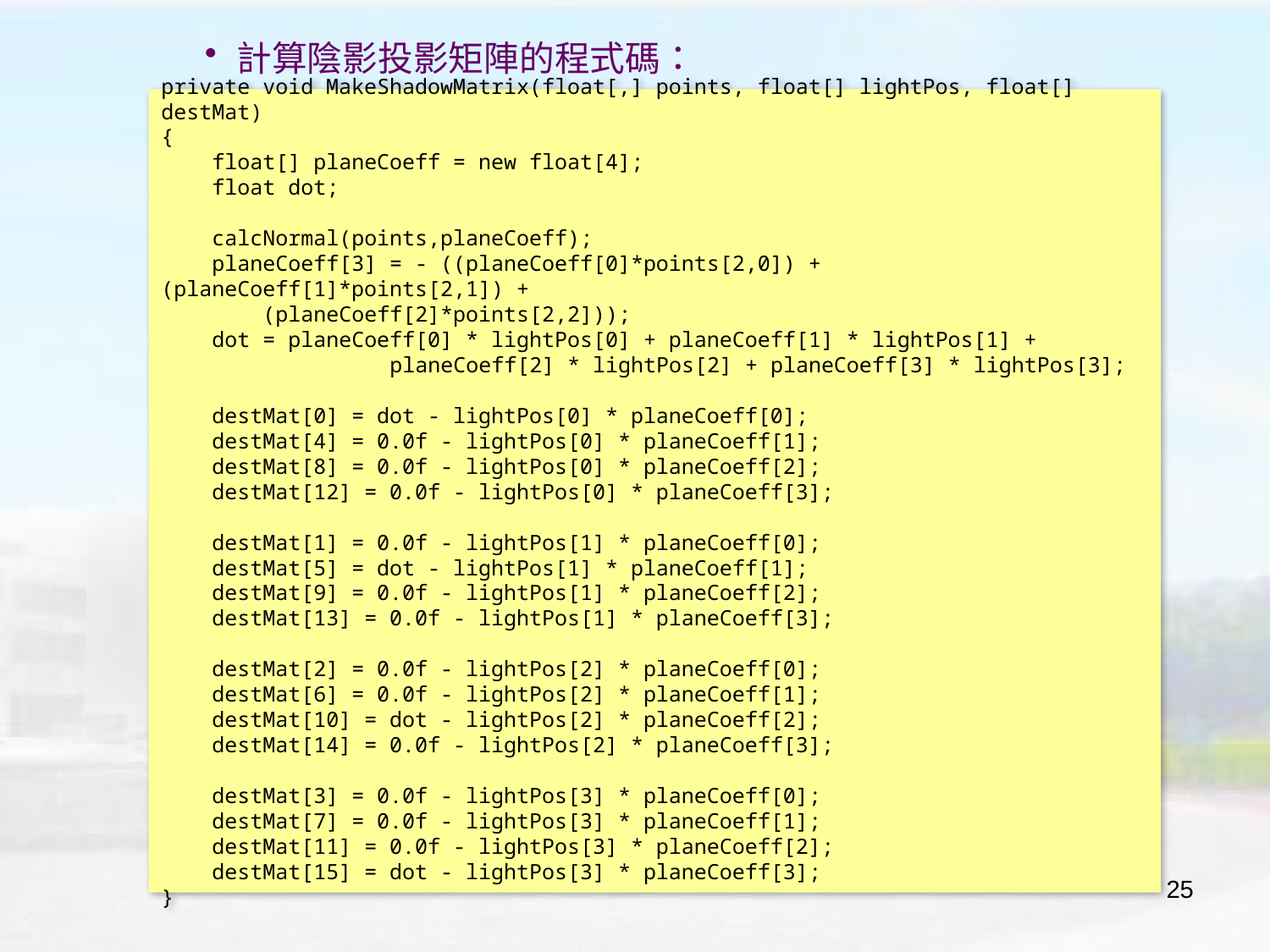

計算陰影投影矩陣的程式碼：
private void MakeShadowMatrix(float[,] points, float[] lightPos, float[] destMat)
{
    float[] planeCoeff = new float[4];
    float dot;

    calcNormal(points,planeCoeff);
    planeCoeff[3] = - ((planeCoeff[0]*points[2,0]) + (planeCoeff[1]*points[2,1]) +
        (planeCoeff[2]*points[2,2]));
    dot = planeCoeff[0] * lightPos[0] + planeCoeff[1] * lightPos[1] +
	        planeCoeff[2] * lightPos[2] + planeCoeff[3] * lightPos[3];

    destMat[0] = dot - lightPos[0] * planeCoeff[0];
    destMat[4] = 0.0f - lightPos[0] * planeCoeff[1];
    destMat[8] = 0.0f - lightPos[0] * planeCoeff[2];
    destMat[12] = 0.0f - lightPos[0] * planeCoeff[3];

    destMat[1] = 0.0f - lightPos[1] * planeCoeff[0];
    destMat[5] = dot - lightPos[1] * planeCoeff[1];
    destMat[9] = 0.0f - lightPos[1] * planeCoeff[2];
    destMat[13] = 0.0f - lightPos[1] * planeCoeff[3];

    destMat[2] = 0.0f - lightPos[2] * planeCoeff[0];
    destMat[6] = 0.0f - lightPos[2] * planeCoeff[1];
    destMat[10] = dot - lightPos[2] * planeCoeff[2];
    destMat[14] = 0.0f - lightPos[2] * planeCoeff[3];

    destMat[3] = 0.0f - lightPos[3] * planeCoeff[0];
    destMat[7] = 0.0f - lightPos[3] * planeCoeff[1];
    destMat[11] = 0.0f - lightPos[3] * planeCoeff[2];
    destMat[15] = dot - lightPos[3] * planeCoeff[3];
}
25